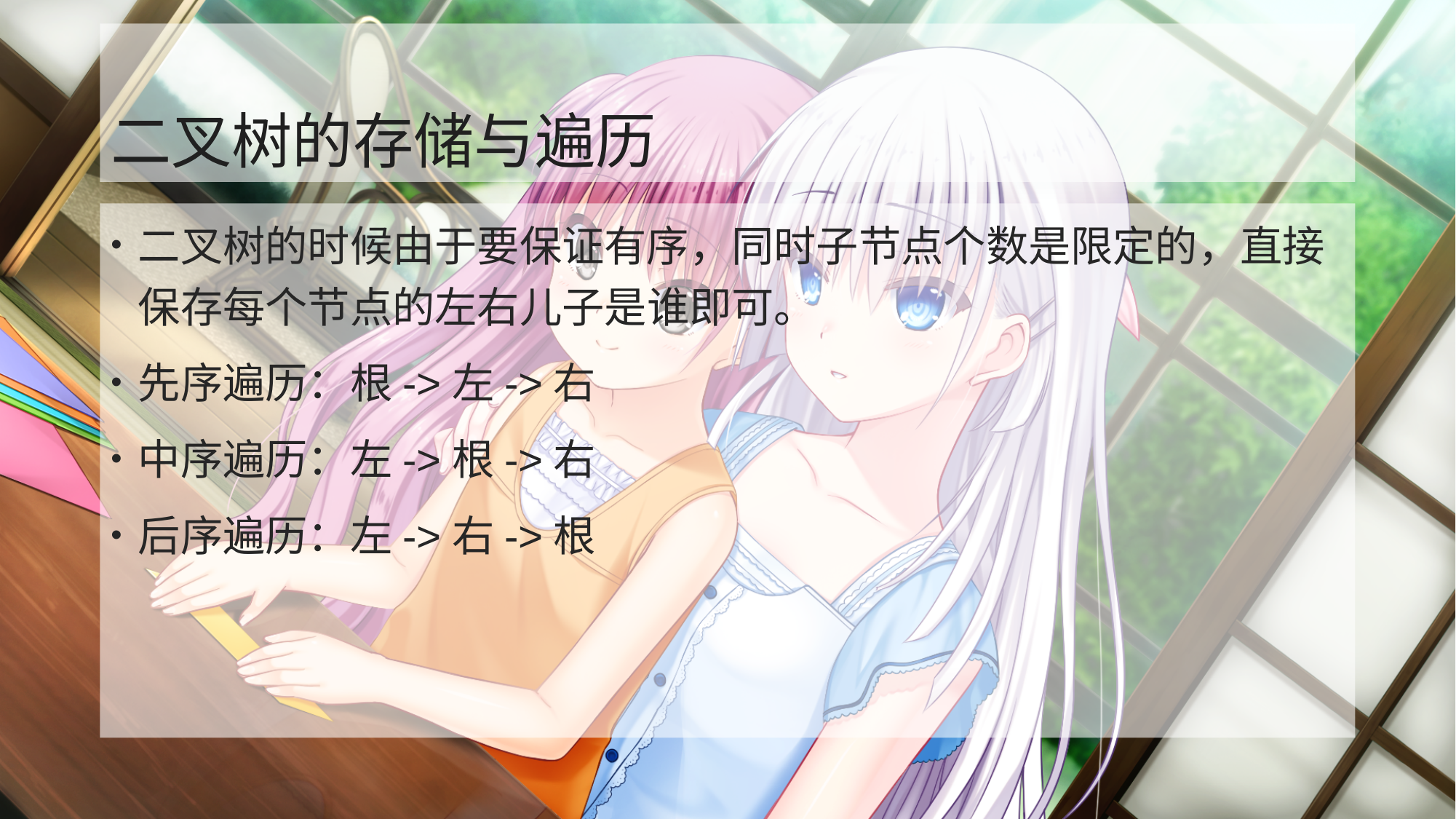

# 二叉树的存储与遍历
二叉树的时候由于要保证有序，同时子节点个数是限定的，直接保存每个节点的左右儿子是谁即可。
先序遍历：根->左->右
中序遍历：左->根->右
后序遍历：左->右->根